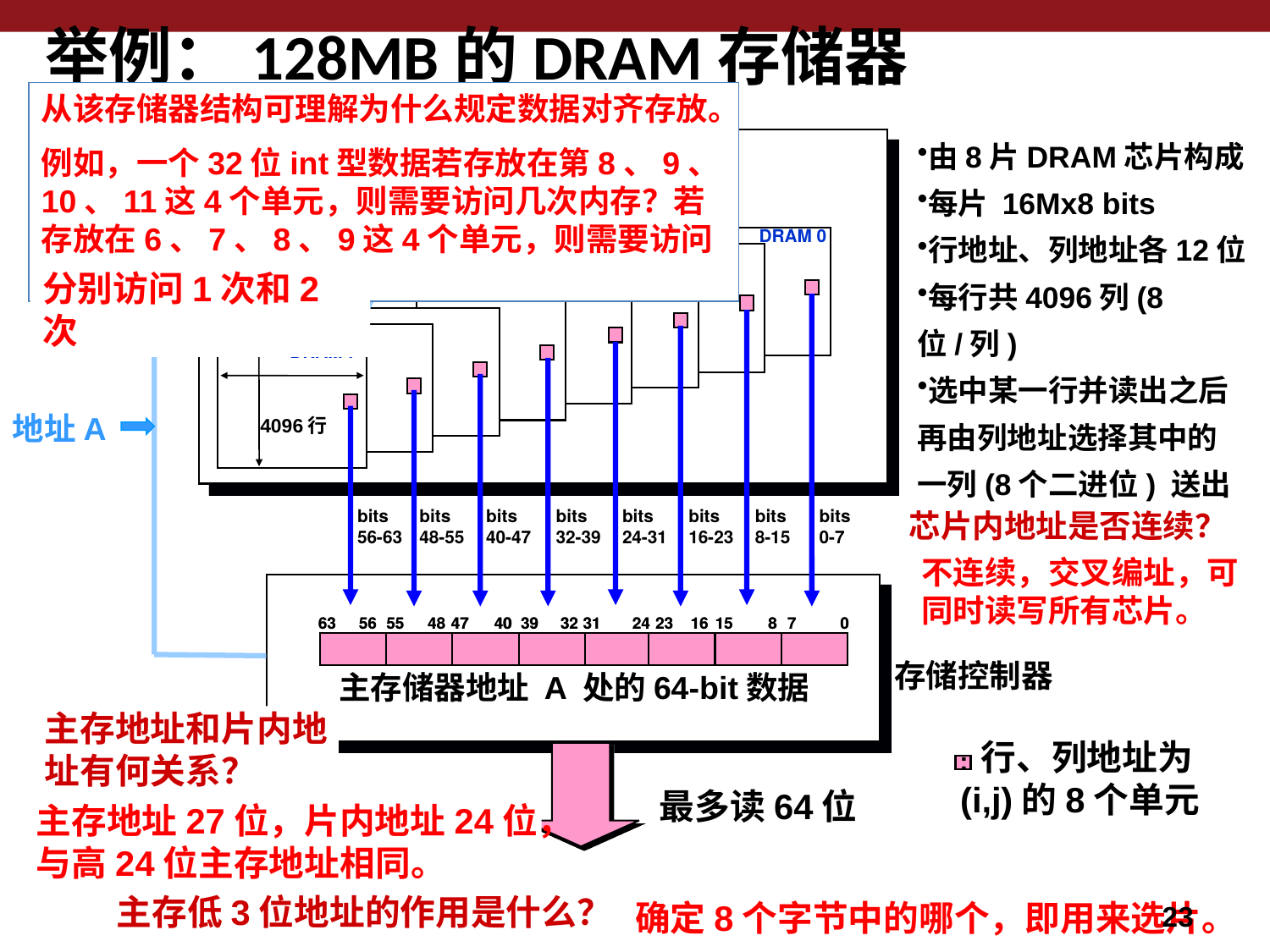

举例：128MB的DRAM存储器
从该存储器结构可理解为什么规定数据对齐存放。
例如，一个32位int型数据若存放在第8、9、10、11这4个单元，则需要访问几次内存？若存放在6、7、8、9这4个单元，则需要访问几次内存？

由8片DRAM芯片构成
每片 16Mx8 bits
行地址、列地址各12位
每行共4096列(8位/列)
选中某一行并读出之后再由列地址选择其中的一列(8个二进位) 送出
(行地址i, 列地址j)

DRAM 0

bits
56-63
bits
48-55
bits
40-47
bits
32-39
bits
24-31
bits
16-23
bits
8-15
bits
0-7

DRAM 7

地址A
4096行

63
56
55
48
47
40
39
32
31
24
23
16
15
8
7
0

63
56
55
48
47
40
39
32
31
24
23
16
15
8
7
0

主存储器地址 A 处的64-bit数据
存储控制器

 最多读64位
分别访问1次和2次
芯片内地址是否连续？
不连续，交叉编址，可同时读写所有芯片。
主存地址和片内地址有何关系？
: 行、列地址为(i,j)的8个单元

主存地址27位，片内地址24位，与高24位主存地址相同。
主存低3位地址的作用是什么？
23
确定8个字节中的哪个，即用来选片。